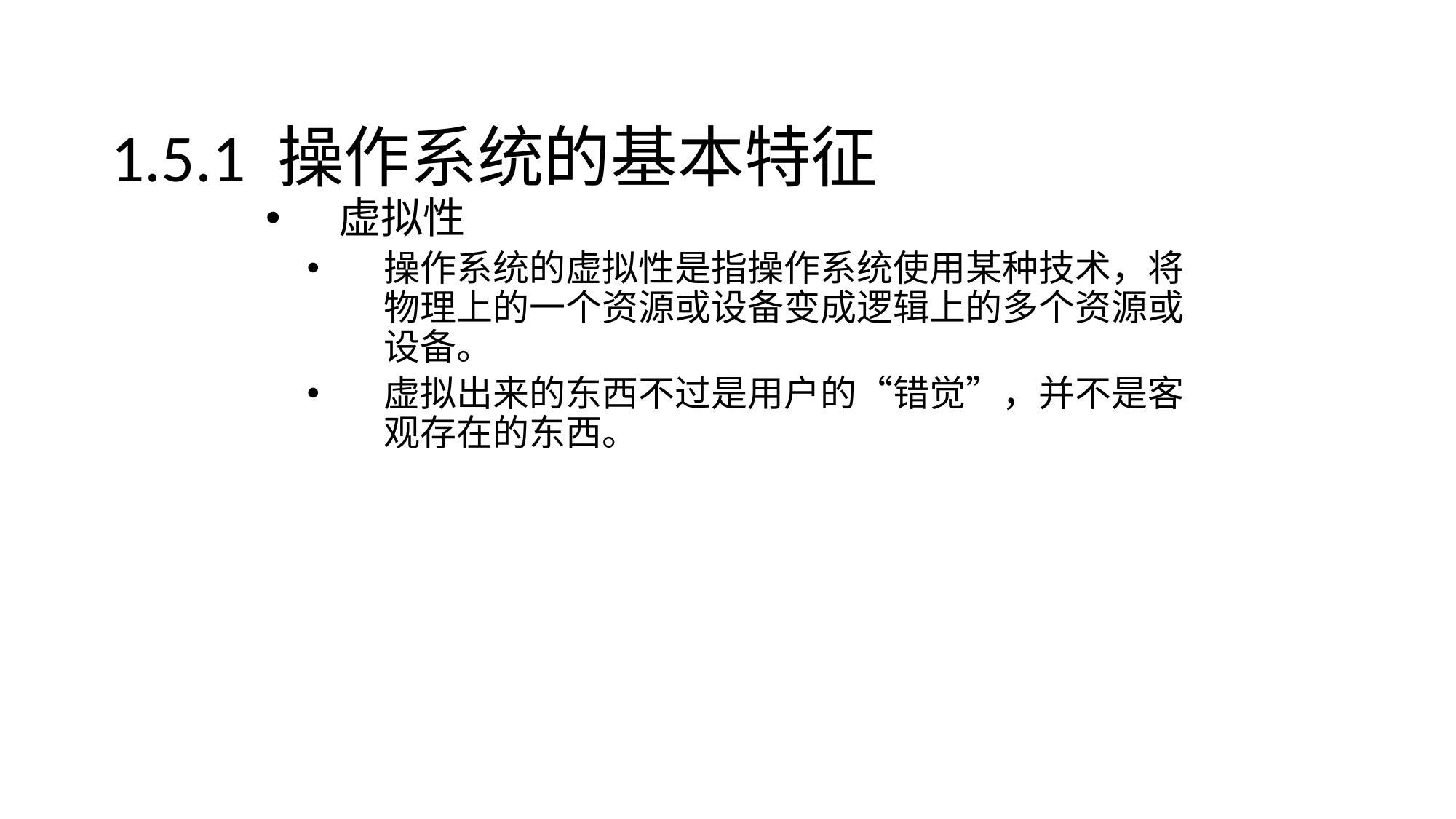

# 1.5.1 操作系统的基本特征
虚拟性
操作系统的虚拟性是指操作系统使用某种技术，将物理上的一个资源或设备变成逻辑上的多个资源或设备。
虚拟出来的东西不过是用户的“错觉”，并不是客观存在的东西。
4